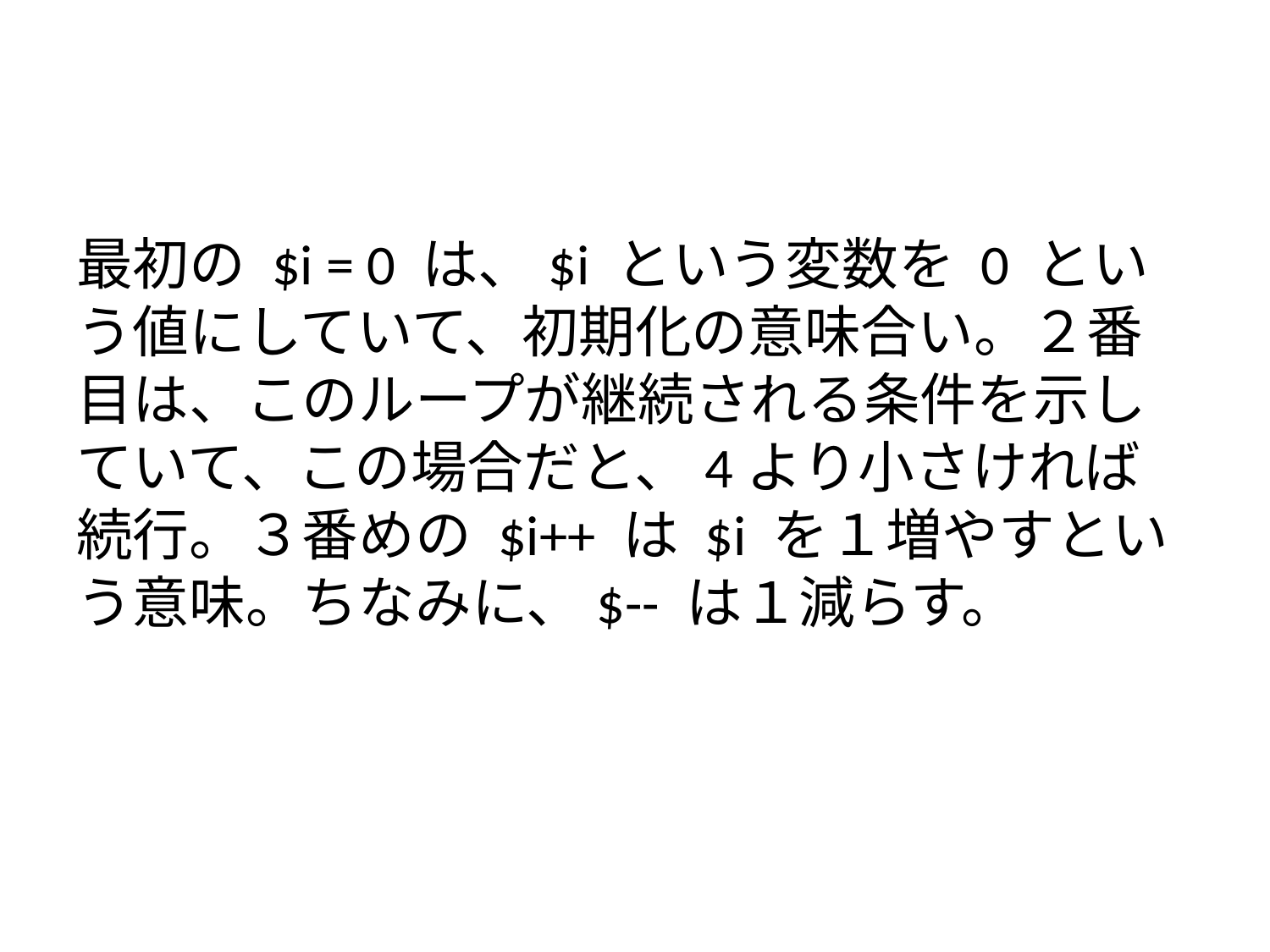

#
最初の $i = 0 は、$i という変数を 0 という値にしていて、初期化の意味合い。２番目は、このループが継続される条件を示していて、この場合だと、4より小さければ続行。３番めの $i++ は $i を１増やすという意味。ちなみに、$-- は１減らす。